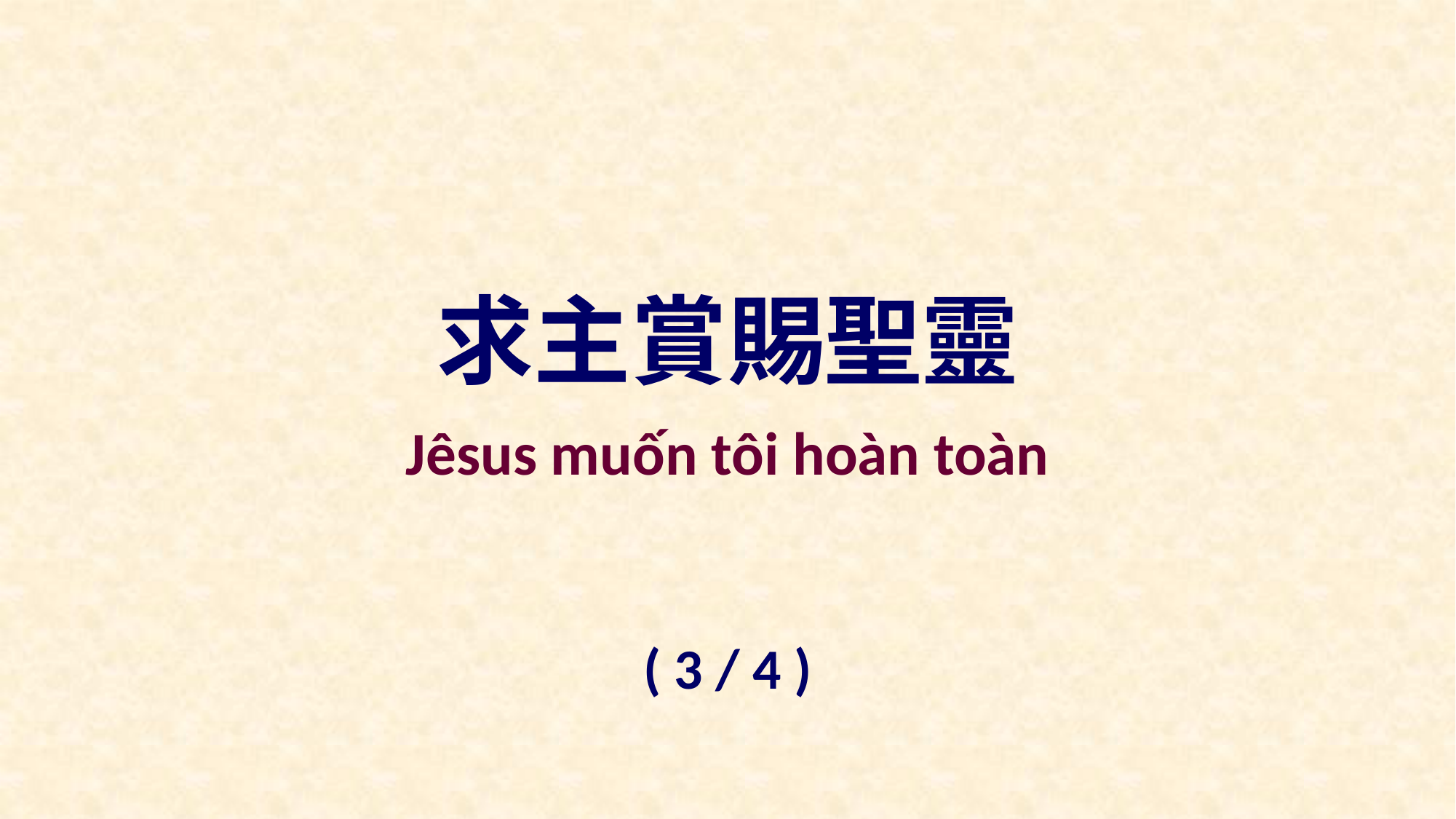

求主賞賜聖靈
Jêsus muốn tôi hoàn toàn
( 3 / 4 )